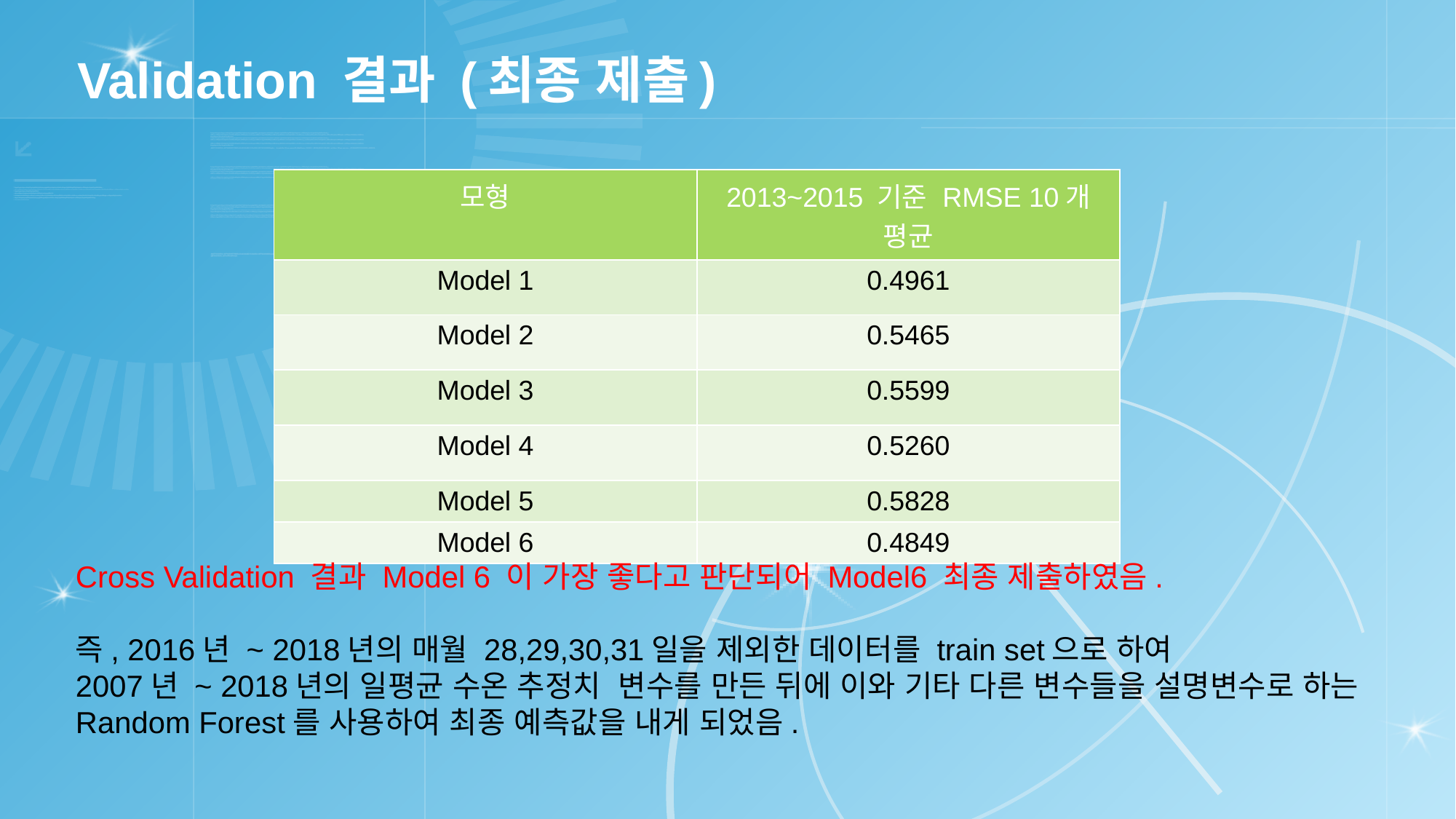

# Validation 결과 (최종 제출)
| 모형 | 2013~2015 기준 RMSE 10개 평균 |
| --- | --- |
| Model 1 | 0.4961 |
| Model 2 | 0.5465 |
| Model 3 | 0.5599 |
| Model 4 | 0.5260 |
| Model 5 | 0.5828 |
| Model 6 | 0.4849 |
Cross Validation 결과 Model 6 이 가장 좋다고 판단되어 Model6 최종 제출하였음.

즉, 2016년 ~ 2018년의 매월 28,29,30,31일을 제외한 데이터를 train set으로 하여
2007년 ~ 2018년의 일평균 수온 추정치  변수를 만든 뒤에 이와 기타 다른 변수들을 설명변수로 하는
Random Forest를 사용하여 최종 예측값을 내게 되었음.